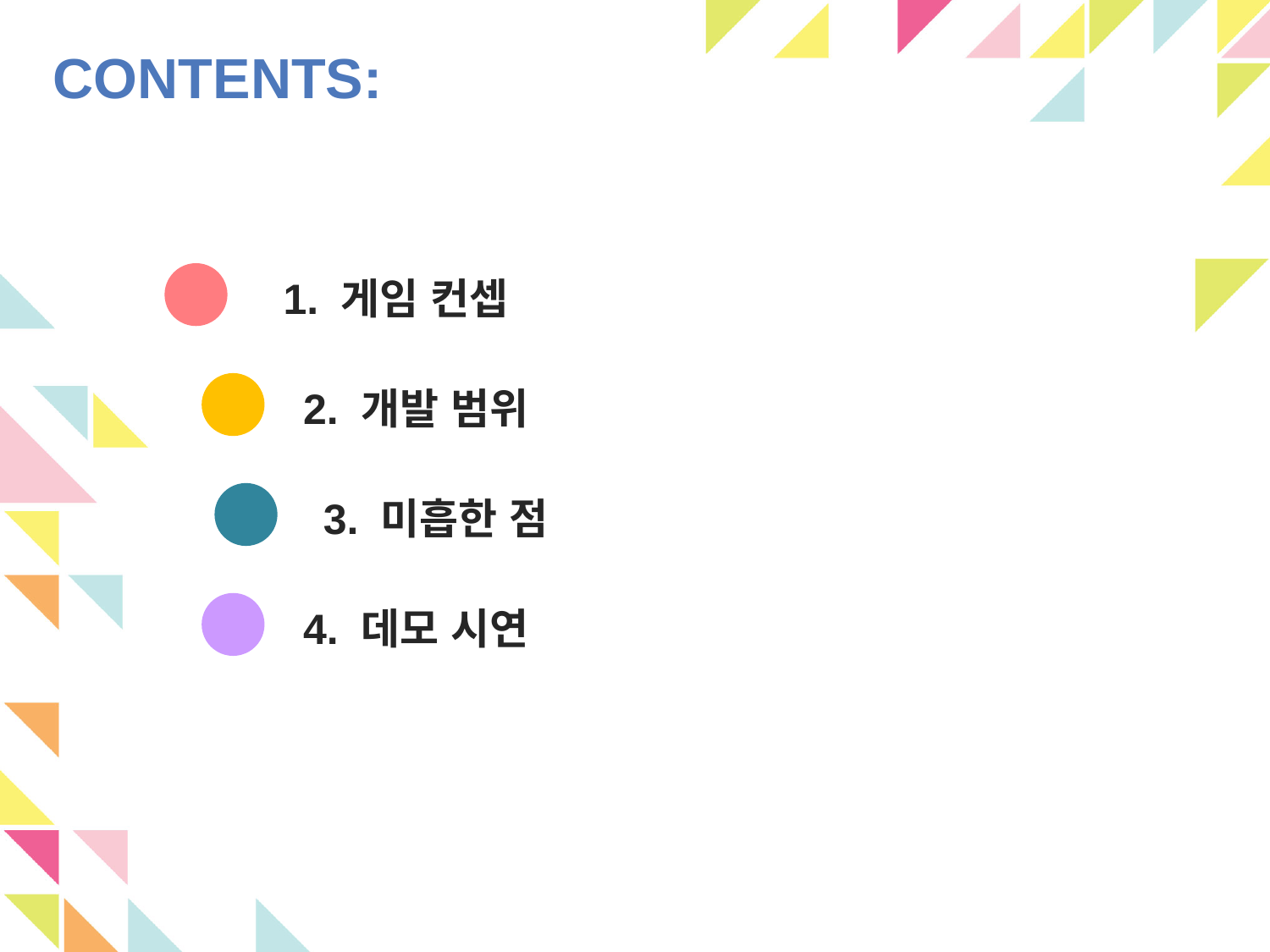

CONTENTS:

1. 게임 컨셉

2. 개발 범위

3. 미흡한 점

4. 데모 시연